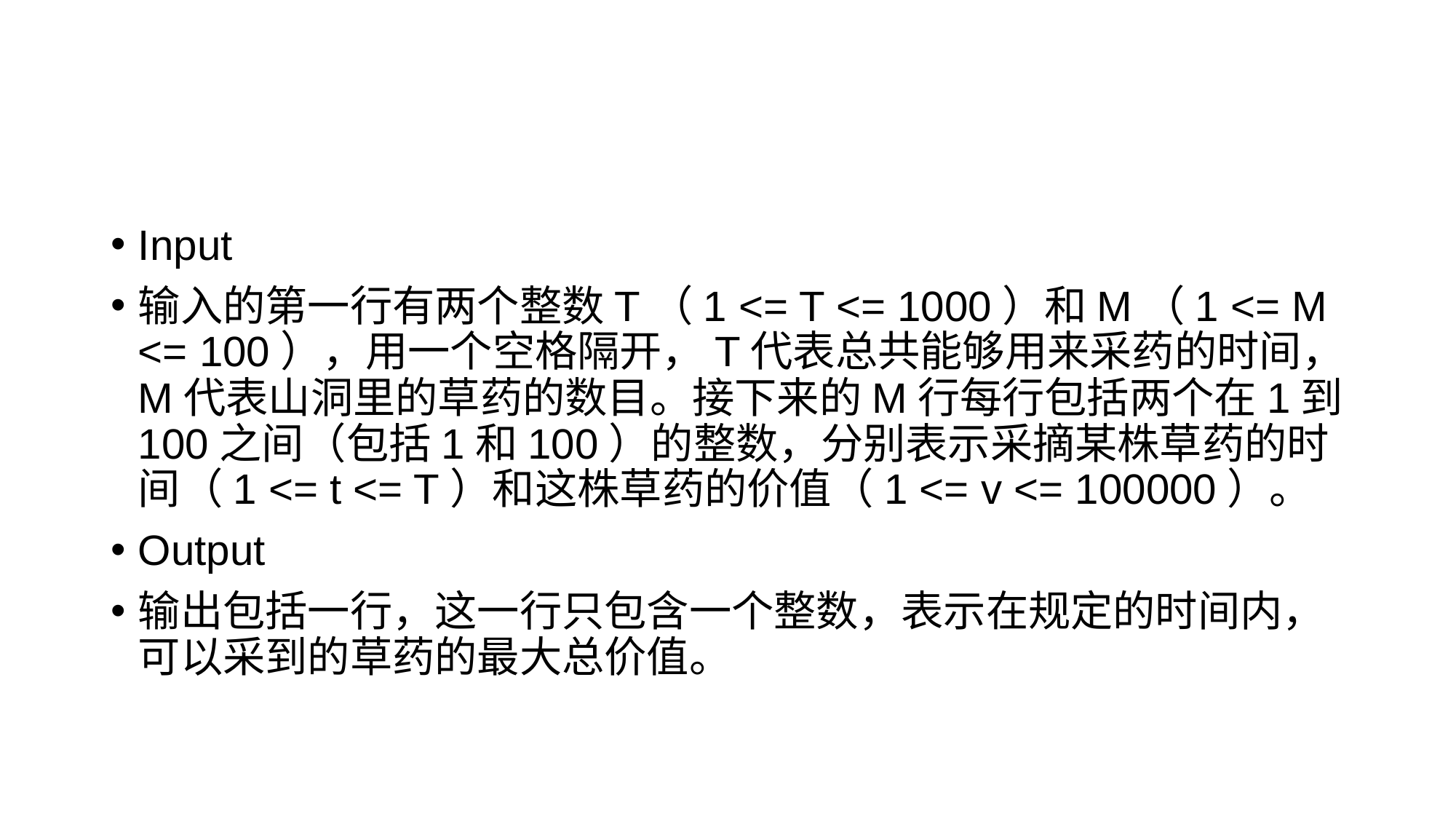

#
Input
输入的第一行有两个整数T（1 <= T <= 1000）和M（1 <= M <= 100），用一个空格隔开，T代表总共能够用来采药的时间，M代表山洞里的草药的数目。接下来的M行每行包括两个在1到100之间（包括1和100）的整数，分别表示采摘某株草药的时间（1 <= t <= T）和这株草药的价值（1 <= v <= 100000）。
Output
输出包括一行，这一行只包含一个整数，表示在规定的时间内，可以采到的草药的最大总价值。